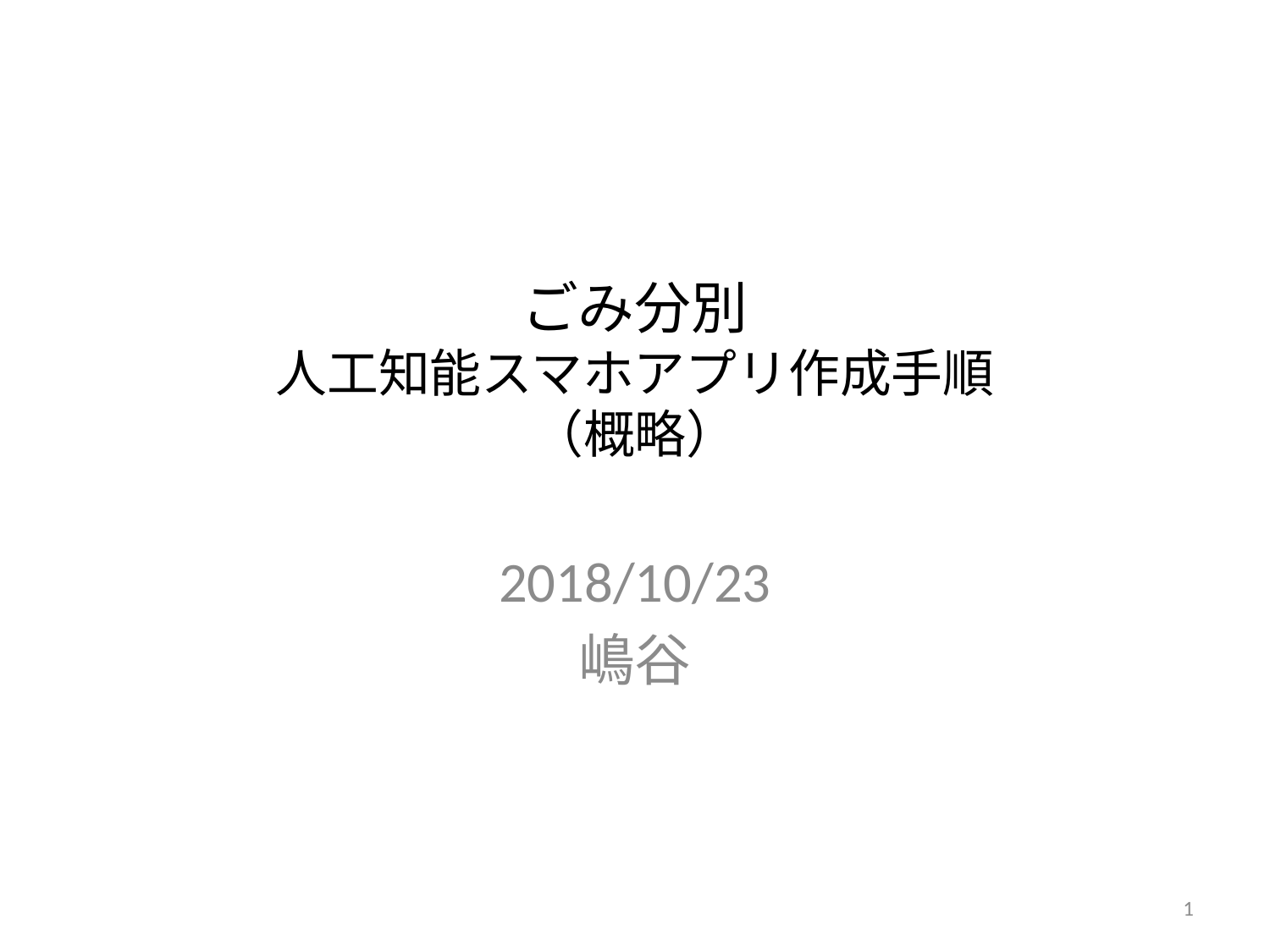

# ごみ分別 人工知能スマホアプリ作成手順 （概略）
2018/10/23
嶋谷
1